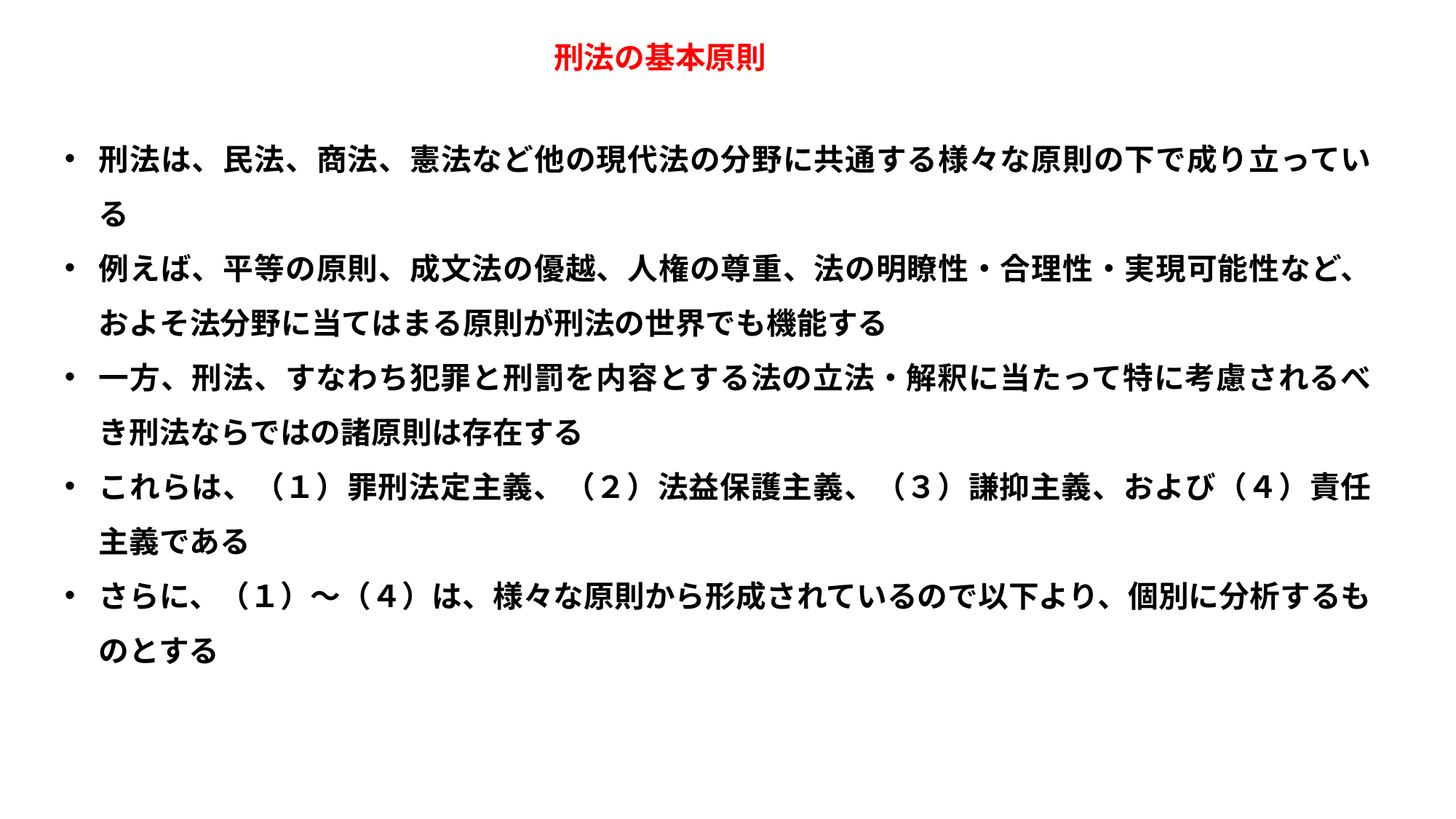

刑法の基本原則
刑法は、民法、商法、憲法など他の現代法の分野に共通する様々な原則の下で成り立っている
例えば、平等の原則、成文法の優越、人権の尊重、法の明瞭性・合理性・実現可能性など、およそ法分野に当てはまる原則が刑法の世界でも機能する
一方、刑法、すなわち犯罪と刑罰を内容とする法の立法・解釈に当たって特に考慮されるべき刑法ならではの諸原則は存在する
これらは、（１）罪刑法定主義、（２）法益保護主義、（３）謙抑主義、および（４）責任主義である
さらに、（１）～（４）は、様々な原則から形成されているので以下より、個別に分析するものとする